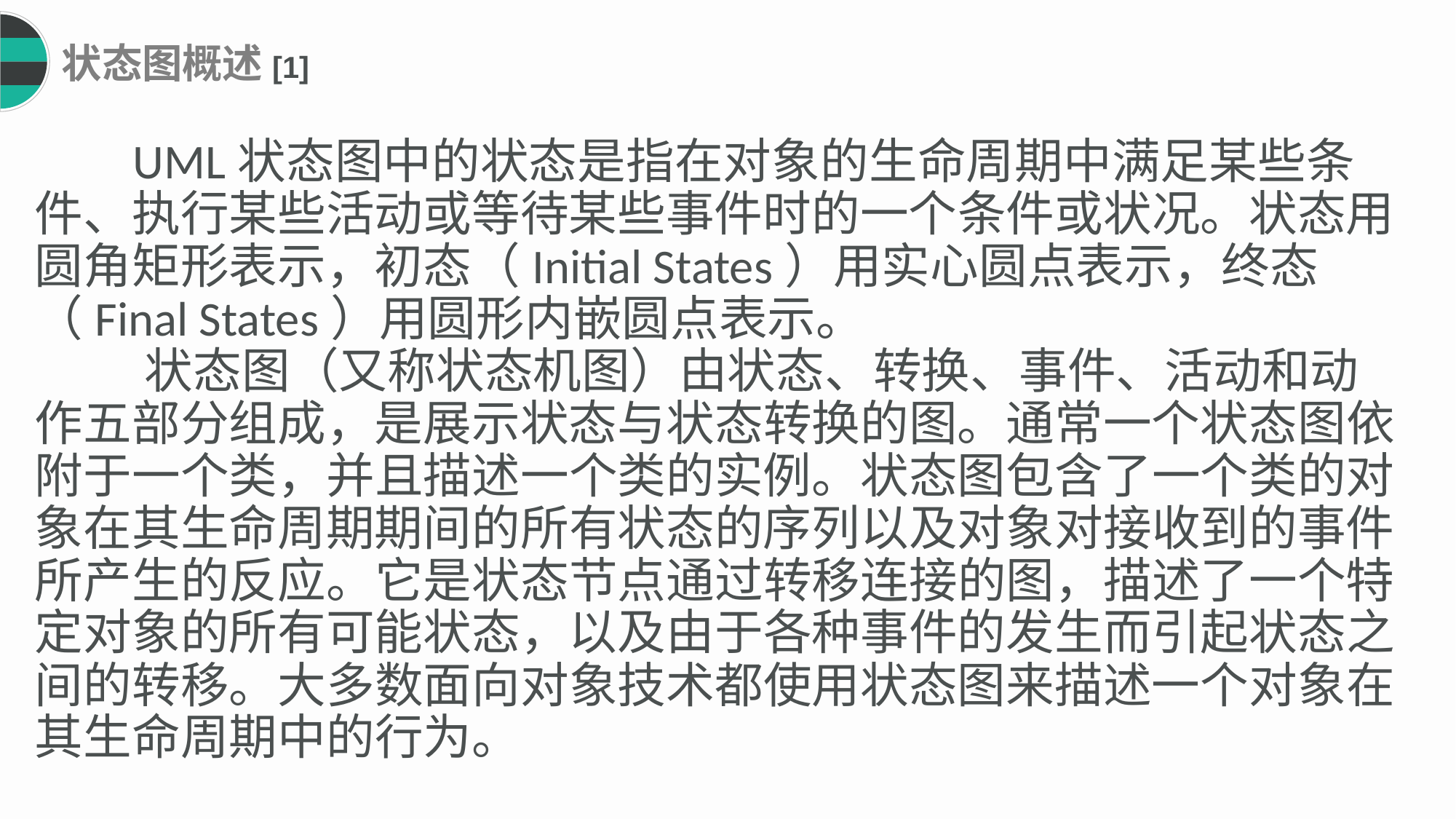

状态图概述[1]
         UML状态图中的状态是指在对象的生命周期中满足某些条件、执行某些活动或等待某些事件时的一个条件或状况。状态用圆角矩形表示，初态（Initial States）用实心圆点表示，终态（Final States）用圆形内嵌圆点表示。
         状态图（又称状态机图）由状态、转换、事件、活动和动作五部分组成，是展示状态与状态转换的图。通常一个状态图依附于一个类，并且描述一个类的实例。状态图包含了一个类的对象在其生命周期期间的所有状态的序列以及对象对接收到的事件所产生的反应。它是状态节点通过转移连接的图，描述了一个特定对象的所有可能状态，以及由于各种事件的发生而引起状态之间的转移。大多数面向对象技术都使用状态图来描述一个对象在其生命周期中的行为。